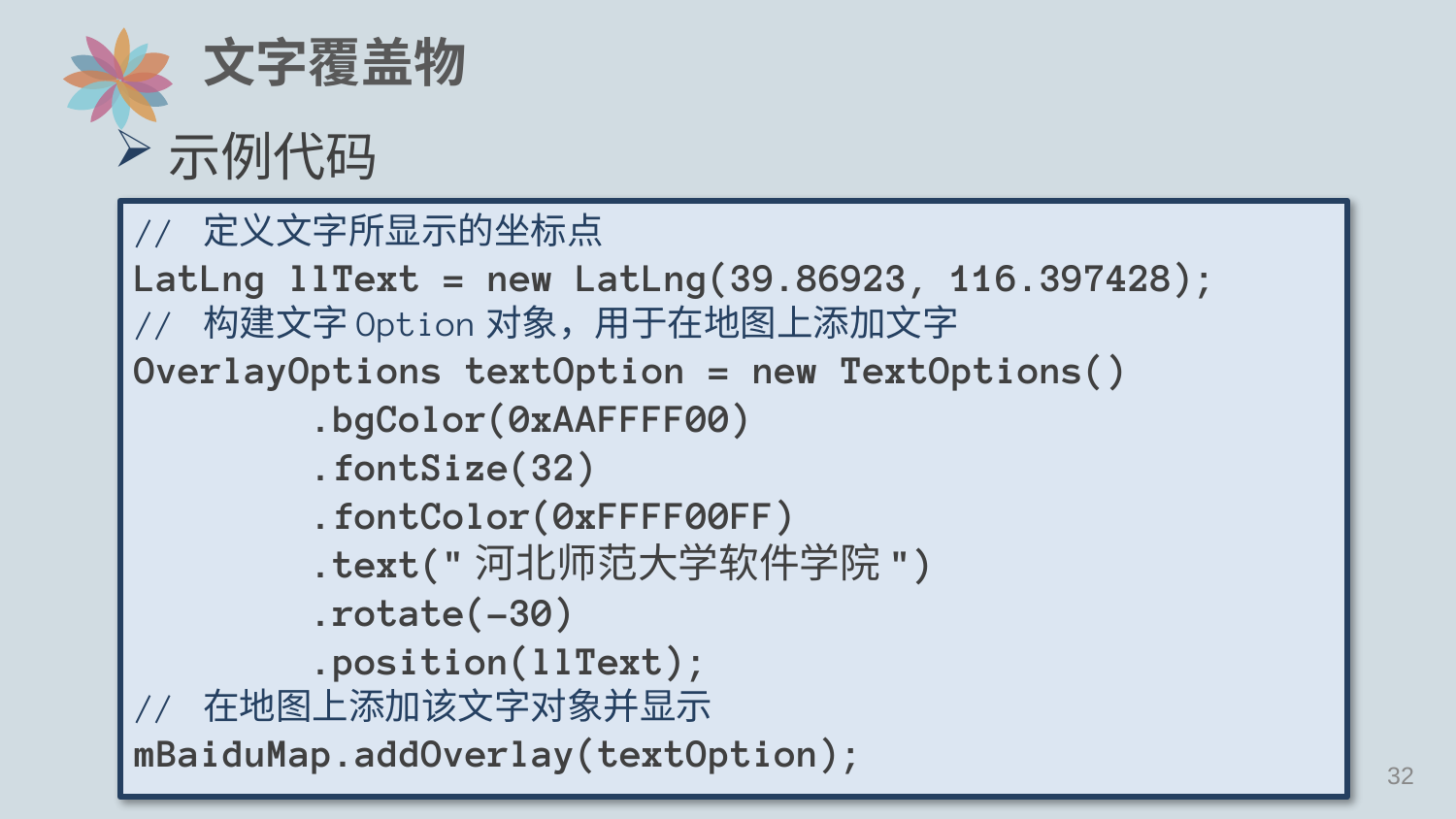

# 文字覆盖物
示例代码
// 定义文字所显示的坐标点
LatLng llText = new LatLng(39.86923, 116.397428);
// 构建文字Option对象，用于在地图上添加文字
OverlayOptions textOption = new TextOptions()
        .bgColor(0xAAFFFF00)
        .fontSize(32)
        .fontColor(0xFFFF00FF)
        .text("河北师范大学软件学院")
        .rotate(-30)
        .position(llText);
// 在地图上添加该文字对象并显示
mBaiduMap.addOverlay(textOption);
32